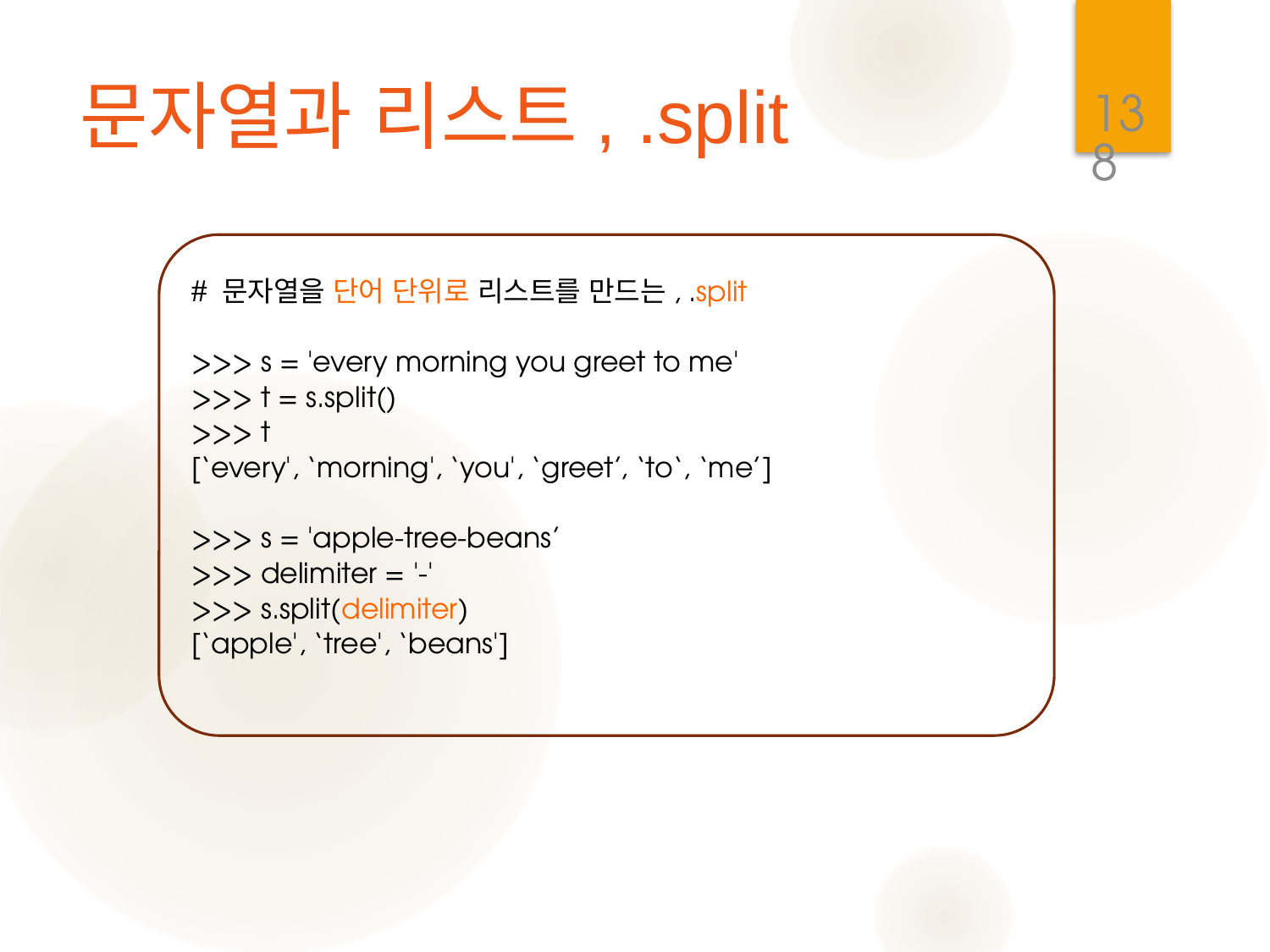

138
# 문자열과 리스트, .split

# 문자열을 단어 단위로 리스트를 만드는, .split

>>> s = 'every morning you greet to me'
>>> t = s.split()
>>> t
[‘every', ‘morning', ‘you', ‘greet’, ‘to‘, ‘me’]

>>> s = 'apple-tree-beans’
>>> delimiter = '-'
>>> s.split(delimiter)
[‘apple', ‘tree', ‘beans']